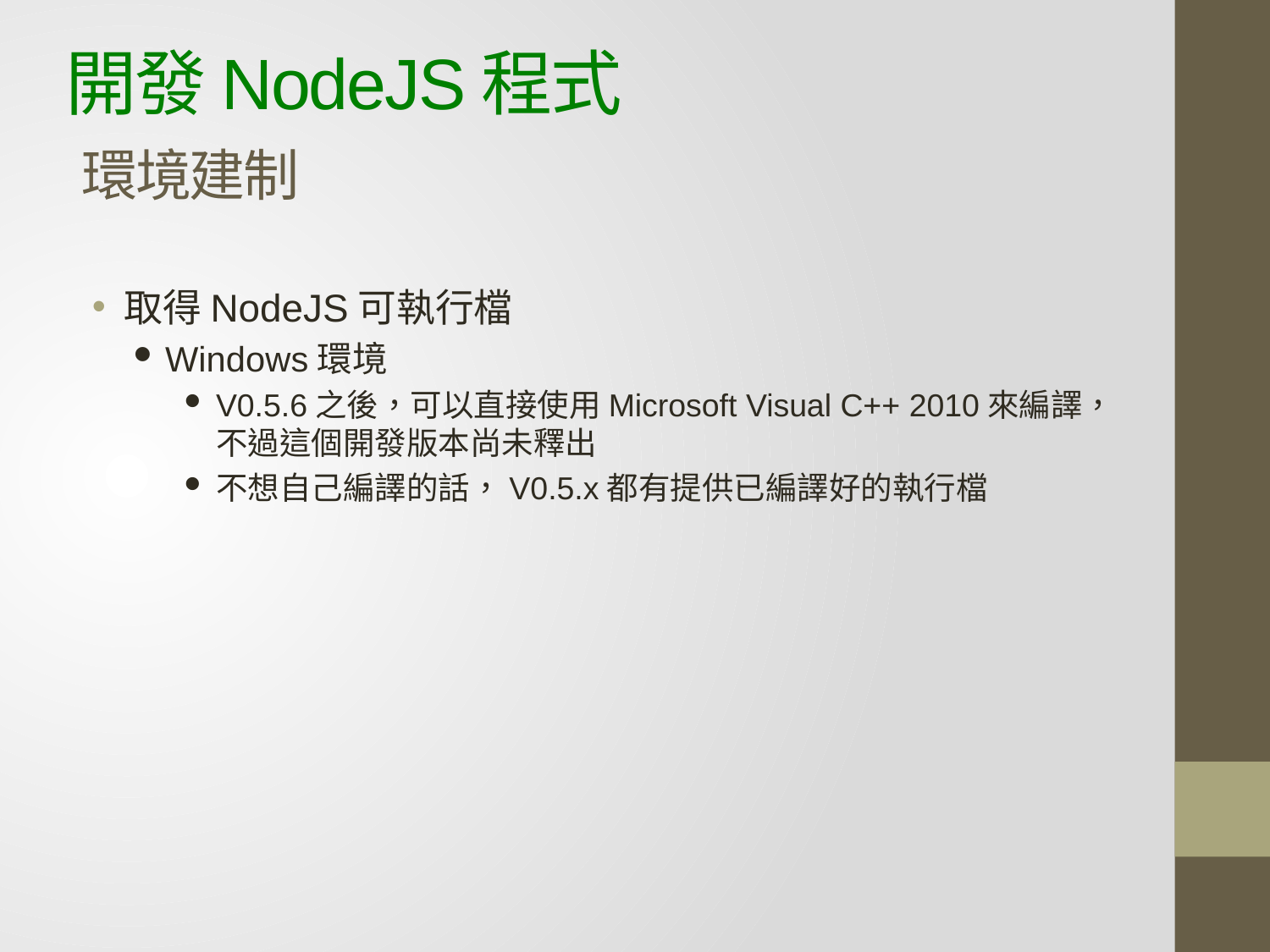

# 開發NodeJS程式 環境建制

取得NodeJS可執行檔
Windows環境
V0.5.6之後，可以直接使用Microsoft Visual C++ 2010來編譯，不過這個開發版本尚未釋出
不想自己編譯的話，V0.5.x都有提供已編譯好的執行檔